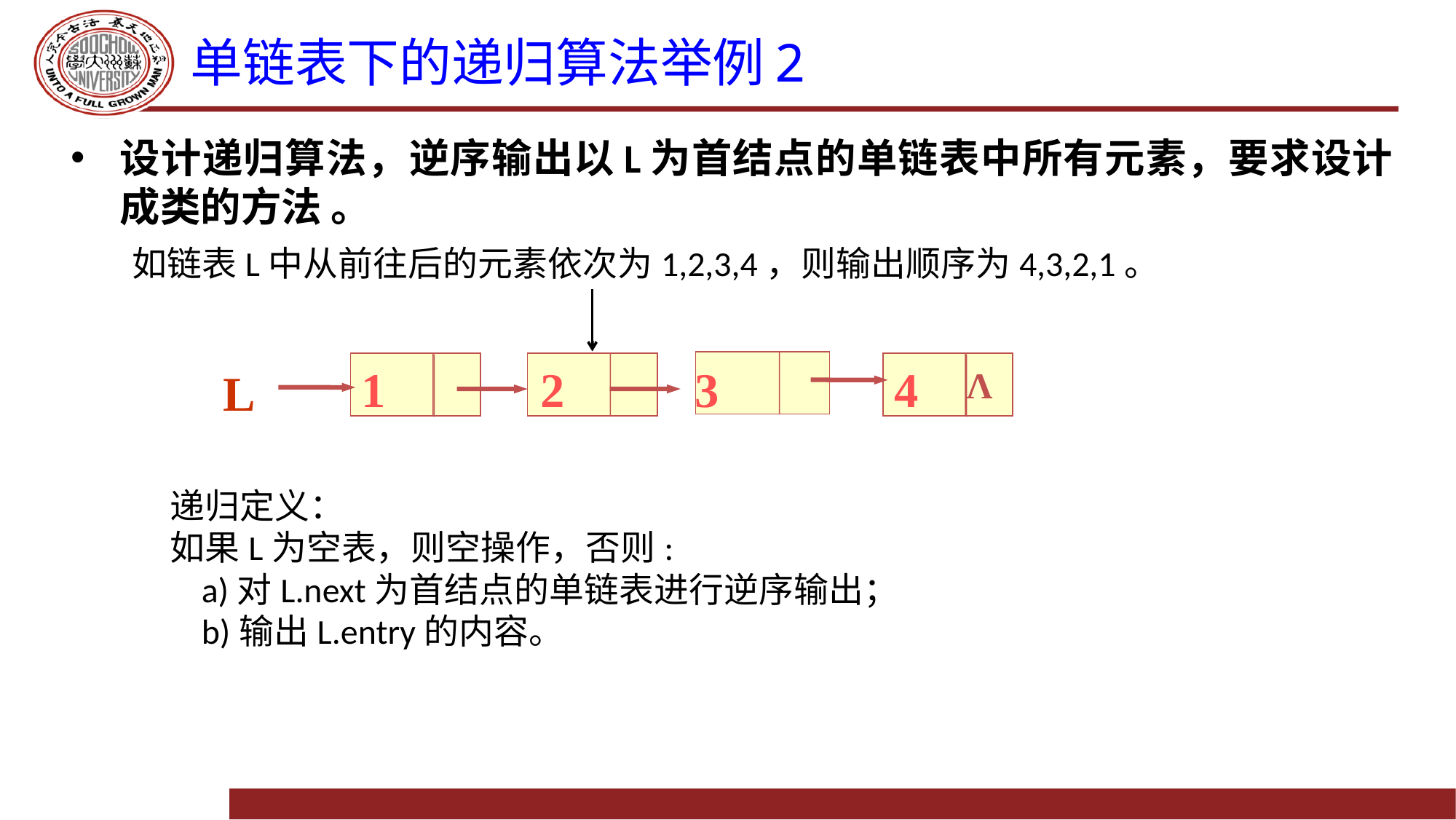

# 单链表下的递归算法举例2
设计递归算法，逆序输出以L为首结点的单链表中所有元素，要求设计成类的方法 。
如链表L中从前往后的元素依次为1,2,3,4，则输出顺序为4,3,2,1。

1
2
3
4

L
Λ

递归定义：
如果L为空表，则空操作，否则:
    a)对L.next为首结点的单链表进行逆序输出；
    b)输出L.entry的内容。